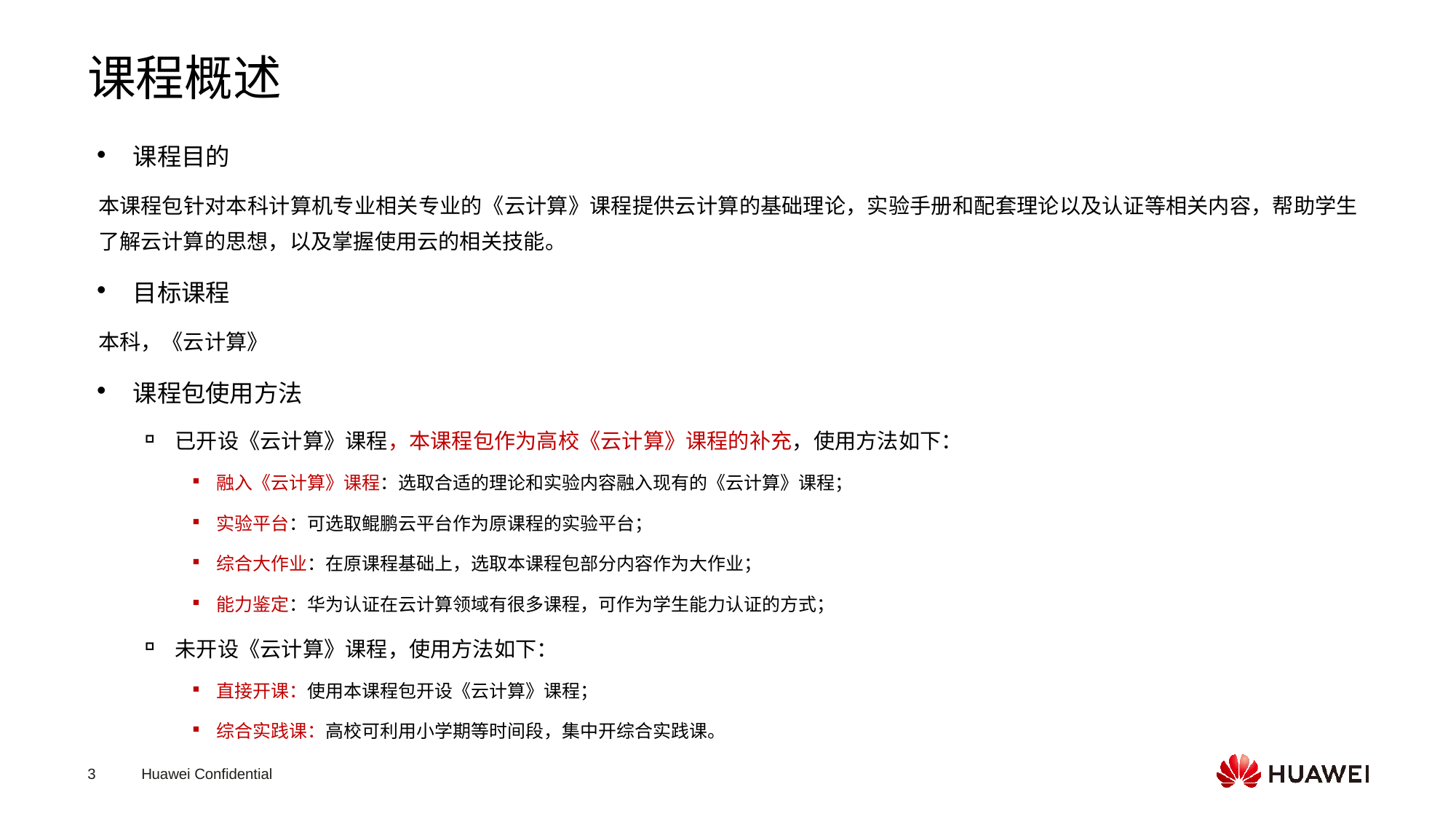

# 课程概述
课程目的
本课程包针对本科计算机专业相关专业的《云计算》课程提供云计算的基础理论，实验手册和配套理论以及认证等相关内容，帮助学生了解云计算的思想，以及掌握使用云的相关技能。
目标课程
本科，《云计算》
课程包使用方法
已开设《云计算》课程，本课程包作为高校《云计算》课程的补充，使用方法如下：
融入《云计算》课程：选取合适的理论和实验内容融入现有的《云计算》课程；
实验平台：可选取鲲鹏云平台作为原课程的实验平台；
综合大作业：在原课程基础上，选取本课程包部分内容作为大作业；
能力鉴定：华为认证在云计算领域有很多课程，可作为学生能力认证的方式；
未开设《云计算》课程，使用方法如下：
直接开课：使用本课程包开设《云计算》课程；
综合实践课：高校可利用小学期等时间段，集中开综合实践课。